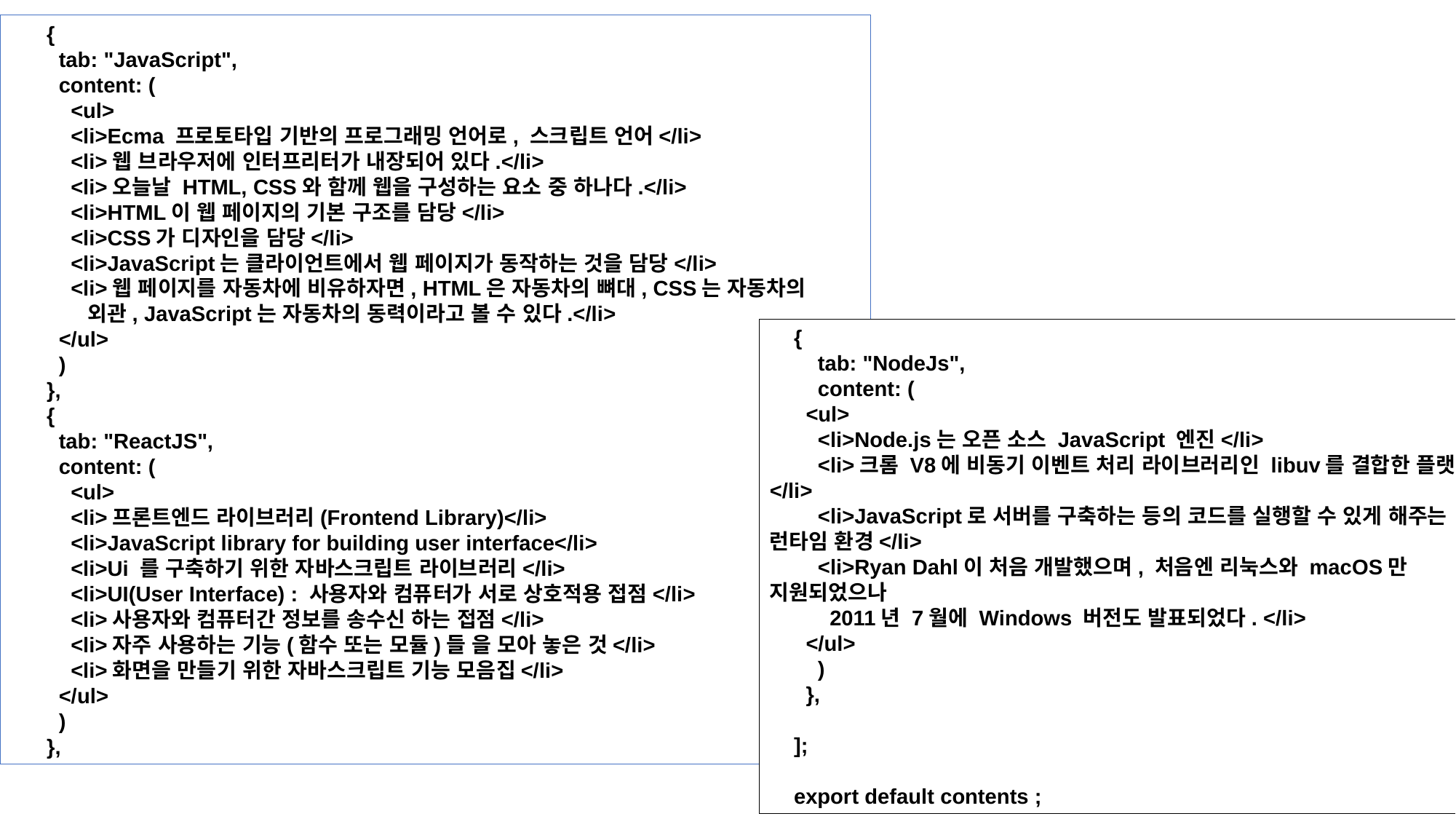

{
        tab: "JavaScript",
        content: (
          <ul>
          <li>Ecma 프로토타입 기반의 프로그래밍 언어로, 스크립트 언어</li>
          <li>웹 브라우저에 인터프리터가 내장되어 있다.</li>
          <li>오늘날 HTML, CSS와 함께 웹을 구성하는 요소 중 하나다.</li>
          <li>HTML이 웹 페이지의 기본 구조를 담당</li>
          <li>CSS가 디자인을 담당</li>
          <li>JavaScript는 클라이언트에서 웹 페이지가 동작하는 것을 담당</li>
          <li>웹 페이지를 자동차에 비유하자면, HTML은 자동차의 뼈대, CSS는 자동차의
            외관, JavaScript는 자동차의 동력이라고 볼 수 있다.</li>
        </ul>
        )
      },
      {
        tab: "ReactJS",
        content: (
          <ul>
          <li>프론트엔드 라이브러리(Frontend Library)</li>
          <li>JavaScript library for building user interface</li>
          <li>Ui 를 구축하기 위한 자바스크립트 라이브러리</li>
          <li>UI(User Interface) : 사용자와 컴퓨터가 서로 상호적용 접점</li>
          <li>사용자와 컴퓨터간 정보를 송수신 하는 접점</li>
          <li>자주 사용하는 기능(함수 또는 모듈)들 을 모아 놓은 것</li>
          <li>화면을 만들기 위한 자바스크립트 기능 모음집</li>
        </ul>
        )
      },
    {
        tab: "NodeJs",
        content: (
      <ul>
        <li>Node.js는 오픈 소스 JavaScript 엔진</li>
        <li>크롬 V8에 비동기 이벤트 처리 라이브러리인 libuv를 결합한 플랫폼</li>
        <li>JavaScript로 서버를 구축하는 등의 코드를 실행할 수 있게 해주는 런타임 환경</li>
        <li>Ryan Dahl이 처음 개발했으며, 처음엔 리눅스와 macOS만 지원되었으나
          2011년 7월에 Windows 버전도 발표되었다. </li>
      </ul>
        )
      },

    ];

    export default contents ;